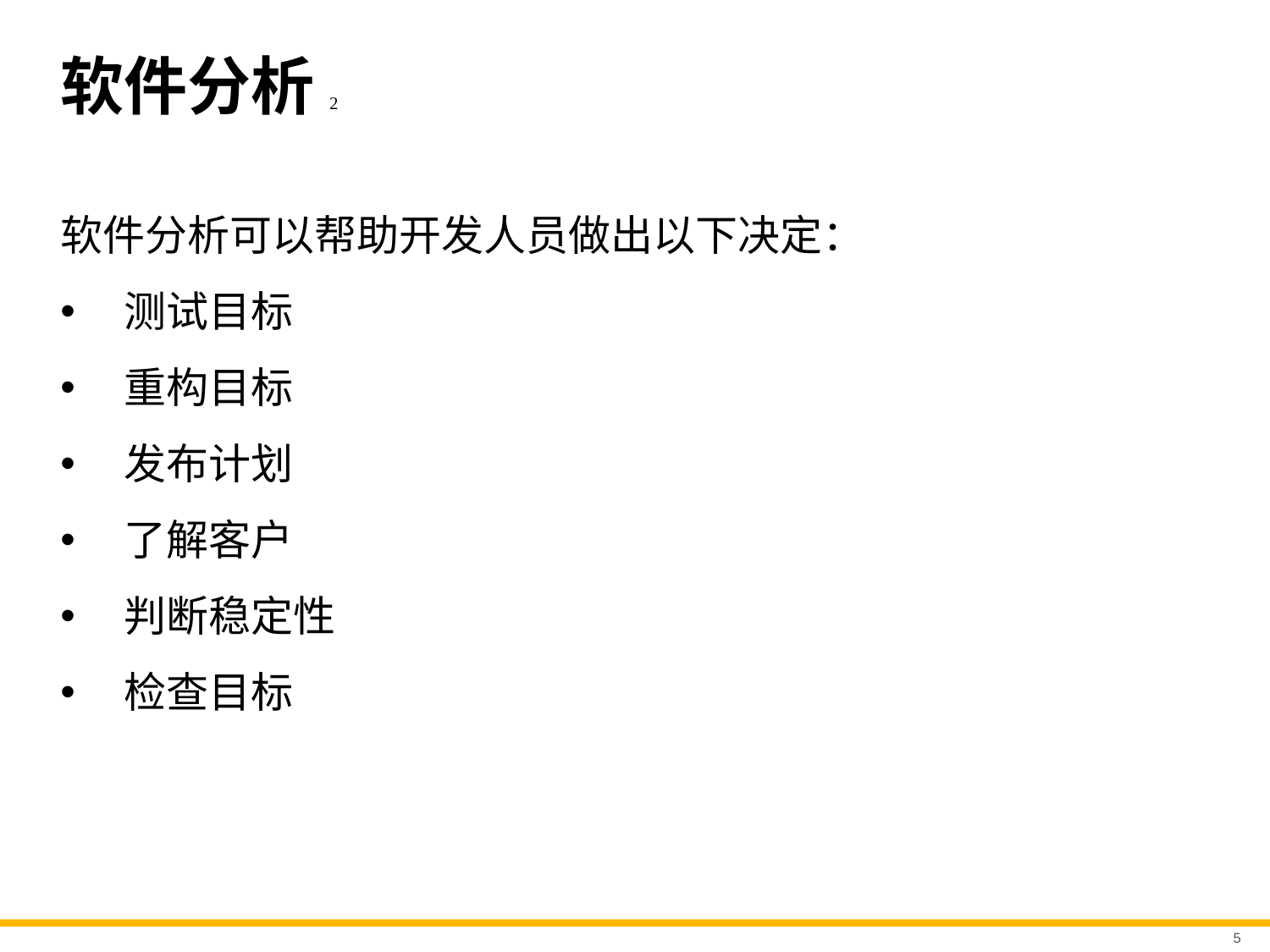

# 软件分析2
软件分析可以帮助开发人员做出以下决定：
测试目标
重构目标
发布计划
了解客户
判断稳定性
检查目标
5